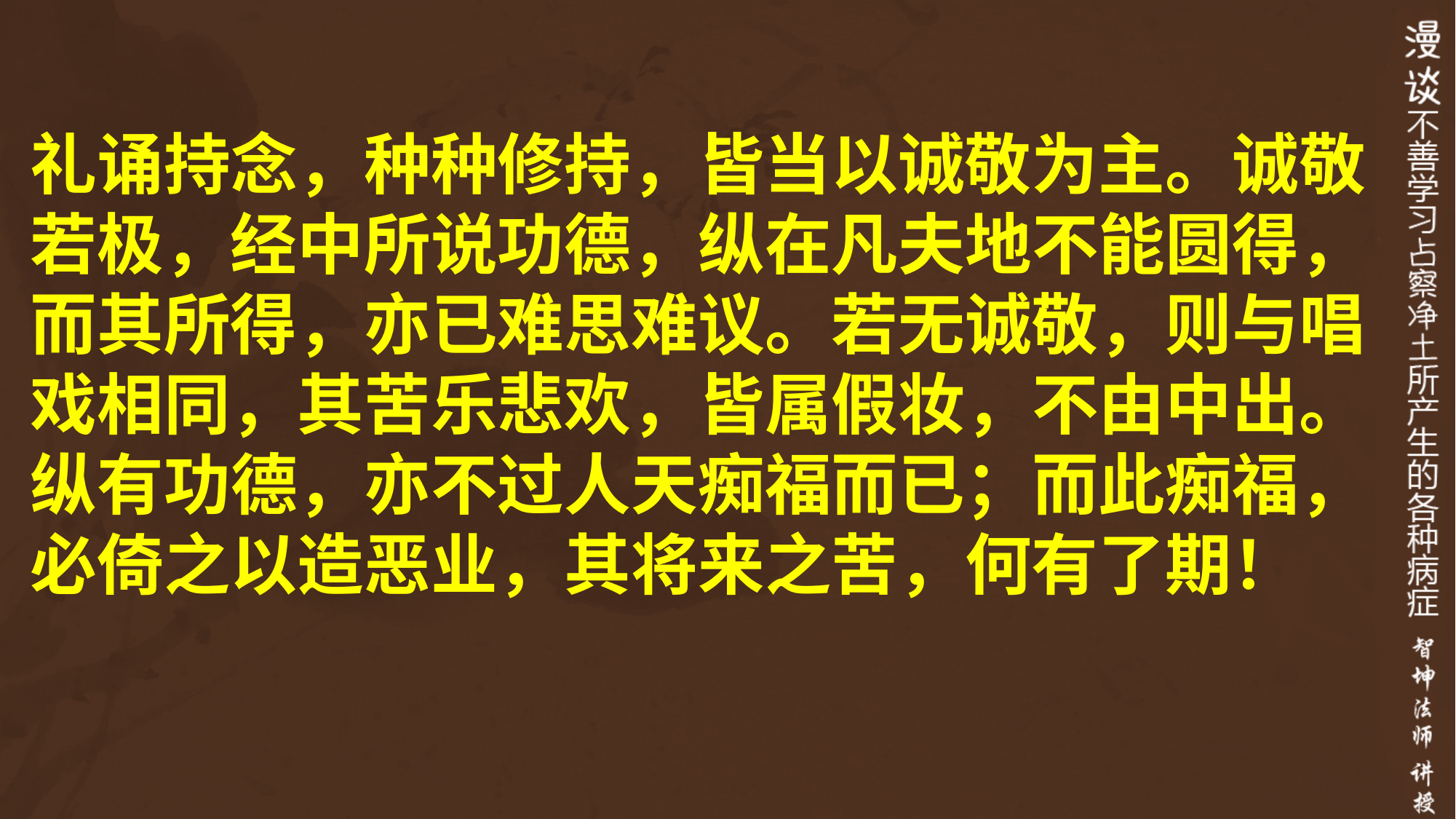

礼诵持念，种种修持，皆当以诚敬为主。诚敬若极，经中所说功德，纵在凡夫地不能圆得，而其所得，亦已难思难议。若无诚敬，则与唱戏相同，其苦乐悲欢，皆属假妆，不由中出。纵有功德，亦不过人天痴福而已；而此痴福，必倚之以造恶业，其将来之苦，何有了期！